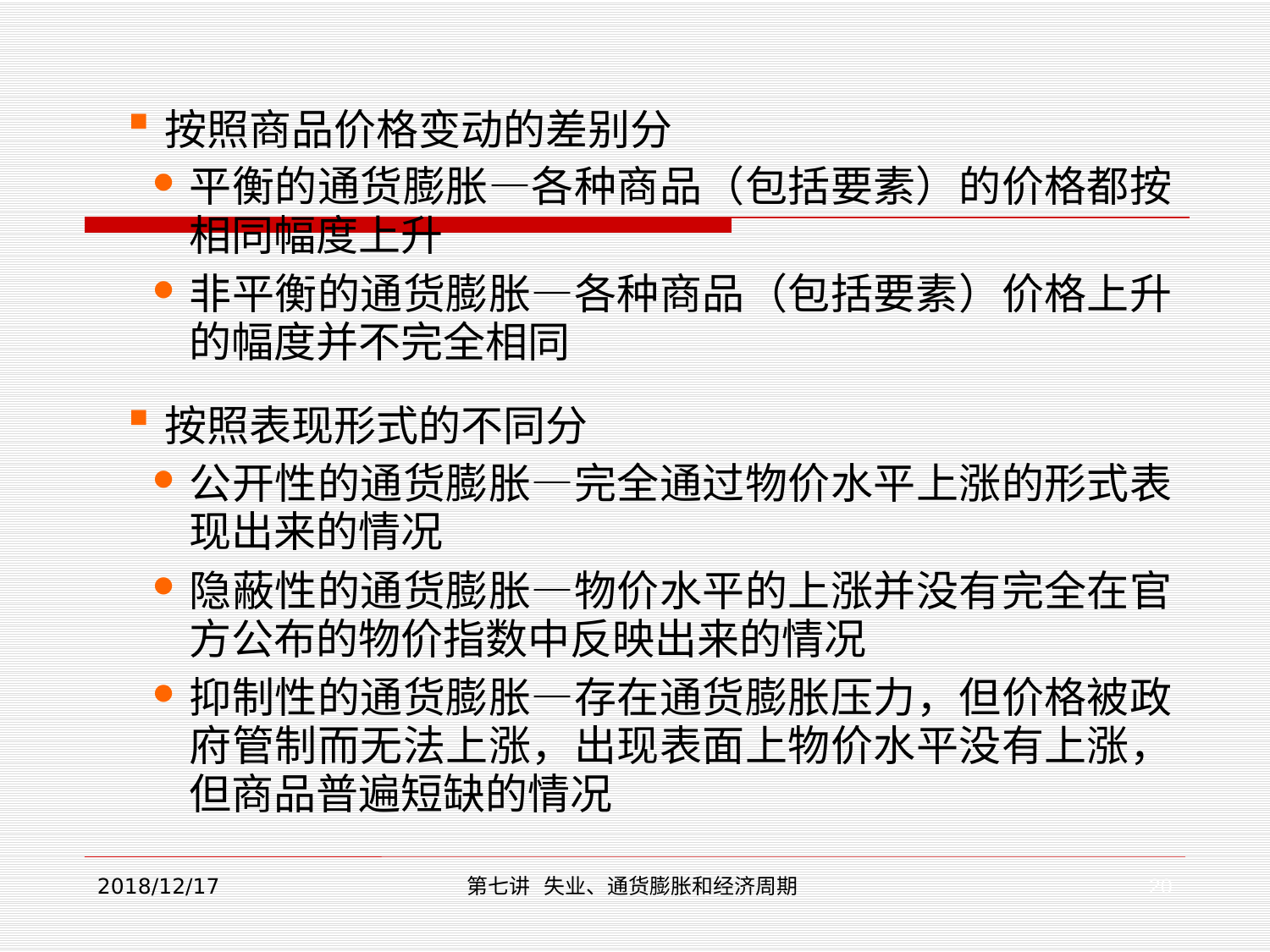

按照商品价格变动的差别分
平衡的通货膨胀—各种商品（包括要素）的价格都按相同幅度上升
非平衡的通货膨胀—各种商品（包括要素）价格上升的幅度并不完全相同
按照表现形式的不同分
公开性的通货膨胀—完全通过物价水平上涨的形式表现出来的情况
隐蔽性的通货膨胀—物价水平的上涨并没有完全在官方公布的物价指数中反映出来的情况
抑制性的通货膨胀—存在通货膨胀压力，但价格被政府管制而无法上涨，出现表面上物价水平没有上涨，但商品普遍短缺的情况
20
2018/12/17
第七讲   失业、通货膨胀和经济周期